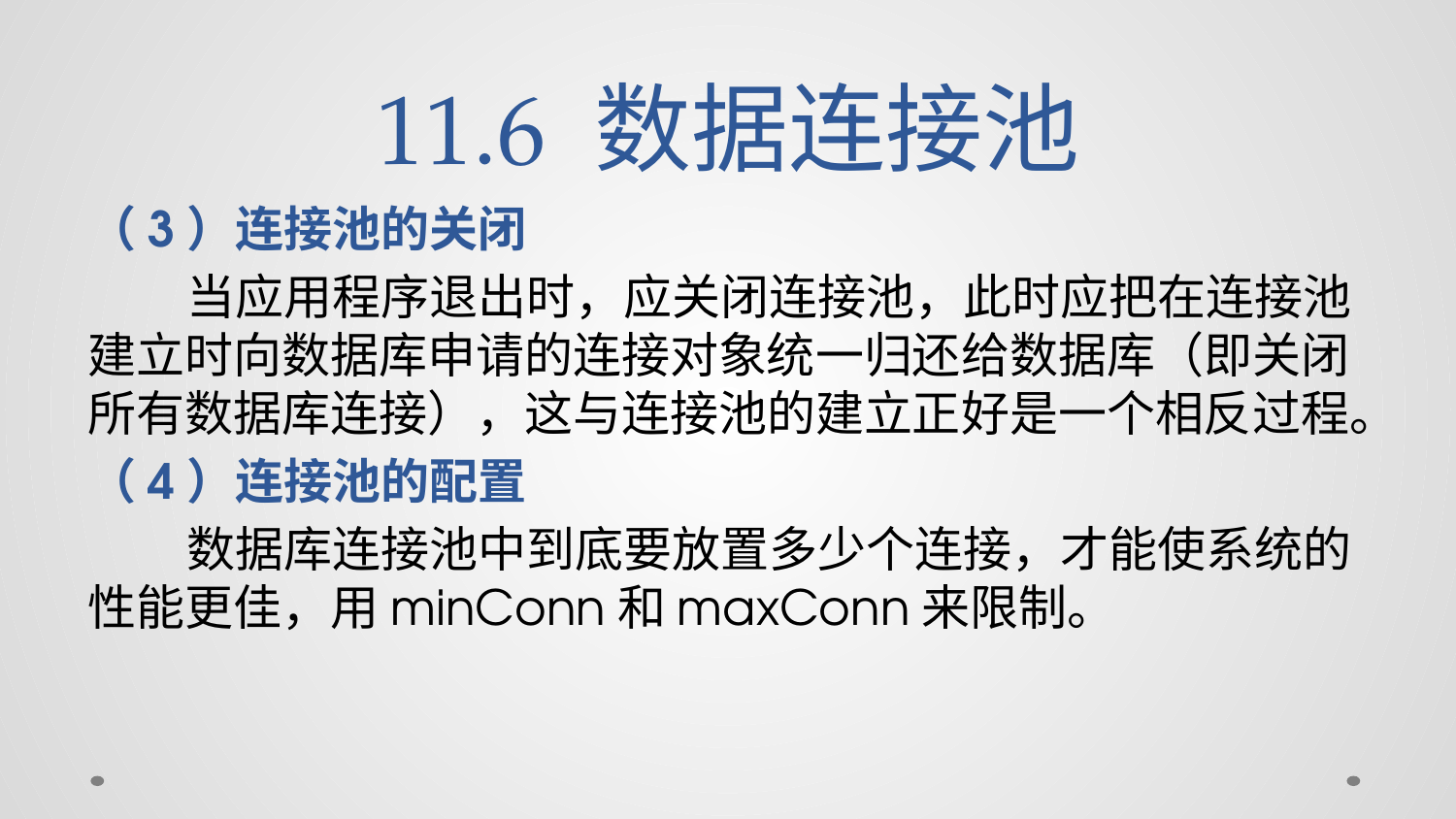

# 11.6 数据连接池
（3）连接池的关闭
        当应用程序退出时，应关闭连接池，此时应把在连接池建立时向数据库申请的连接对象统一归还给数据库（即关闭所有数据库连接），这与连接池的建立正好是一个相反过程。
（4）连接池的配置
        数据库连接池中到底要放置多少个连接，才能使系统的性能更佳，用minConn和maxConn来限制。